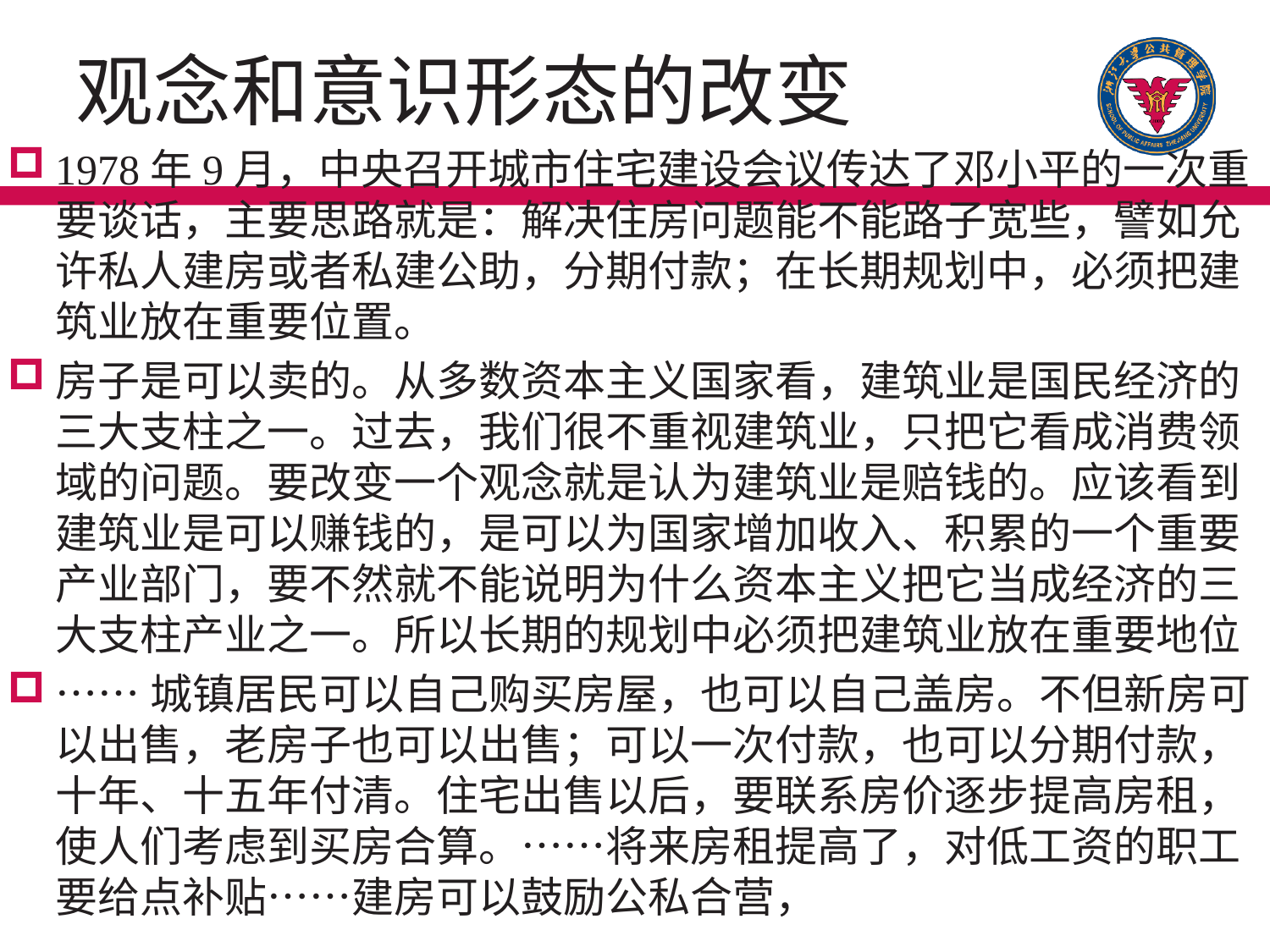

# 观念和意识形态的改变
1978年9月，中央召开城市住宅建设会议传达了邓小平的一次重要谈话，主要思路就是：解决住房问题能不能路子宽些，譬如允许私人建房或者私建公助，分期付款；在长期规划中，必须把建筑业放在重要位置。
房子是可以卖的。从多数资本主义国家看，建筑业是国民经济的三大支柱之一。过去，我们很不重视建筑业，只把它看成消费领域的问题。要改变一个观念就是认为建筑业是赔钱的。应该看到建筑业是可以赚钱的，是可以为国家增加收入、积累的一个重要产业部门，要不然就不能说明为什么资本主义把它当成经济的三大支柱产业之一。所以长期的规划中必须把建筑业放在重要地位
……城镇居民可以自己购买房屋，也可以自己盖房。不但新房可以出售，老房子也可以出售；可以一次付款，也可以分期付款，十年、十五年付清。住宅出售以后，要联系房价逐步提高房租，使人们考虑到买房合算。……将来房租提高了，对低工资的职工要给点补贴……建房可以鼓励公私合营，